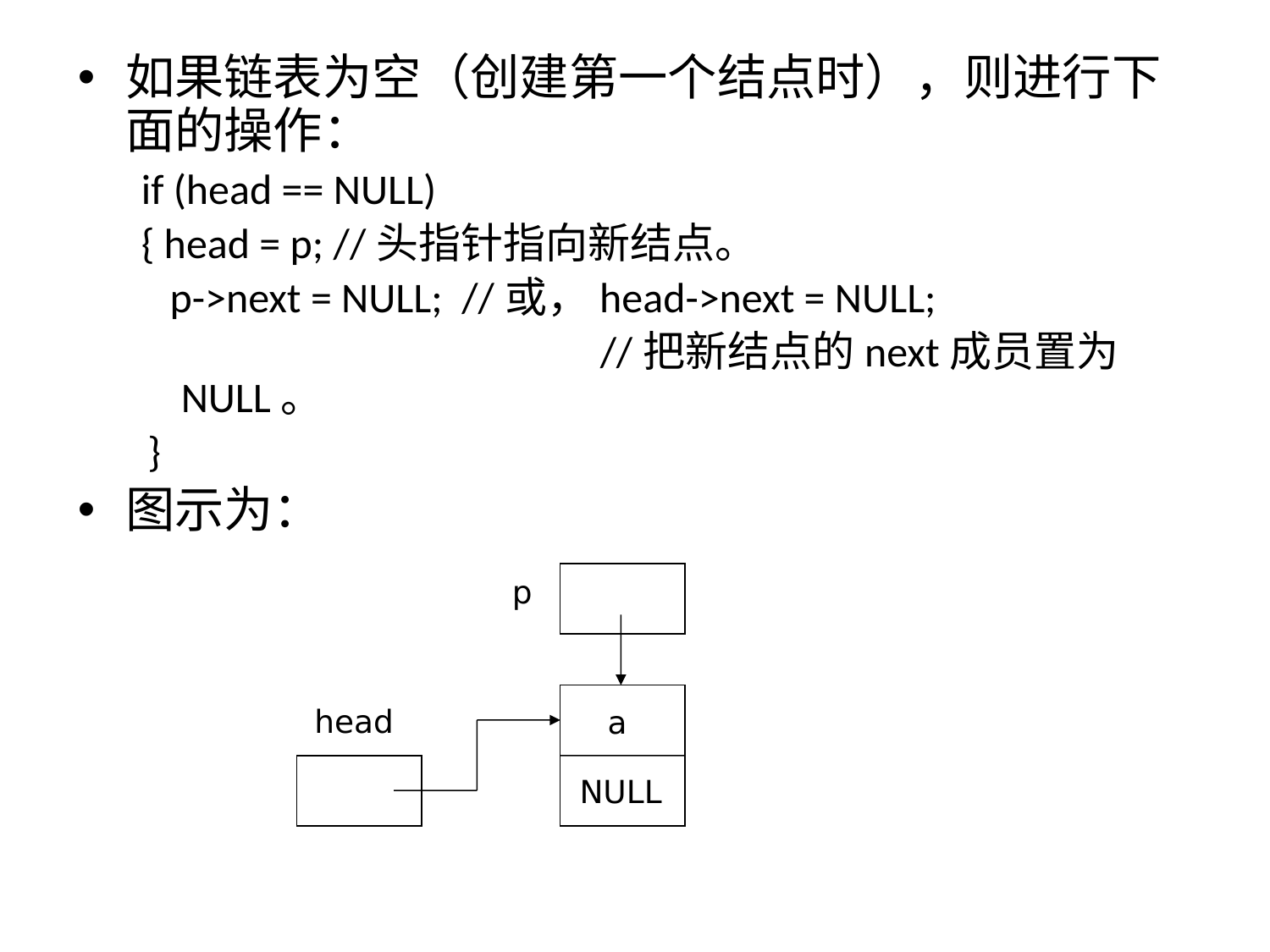

如果链表为空（创建第一个结点时），则进行下面的操作：
if (head == NULL)
{ head = p; //头指针指向新结点。
   p->next = NULL;  //或，head->next = NULL;
				    //把新结点的next成员置为NULL。
 }
图示为：

p
head
a
NULL